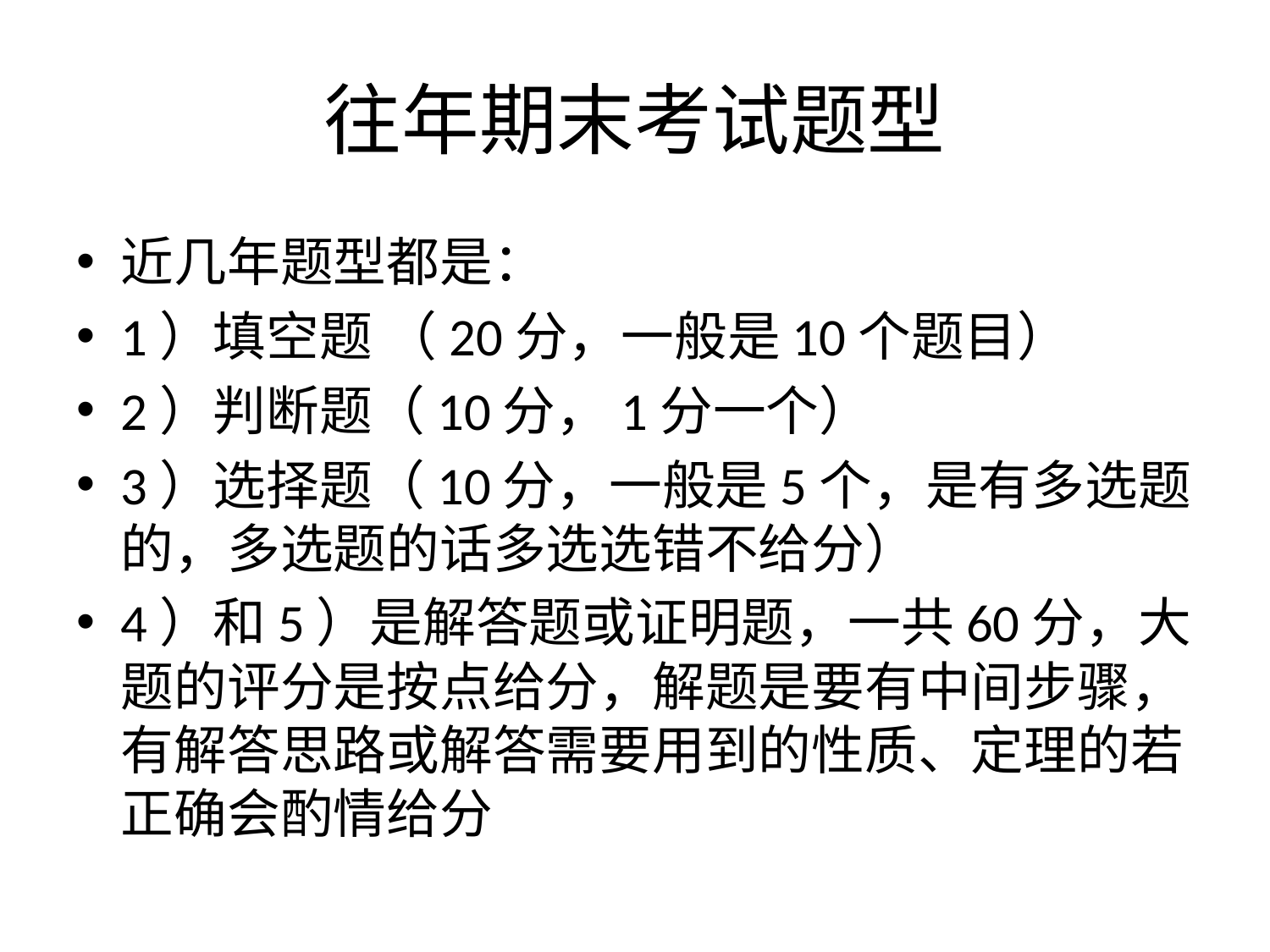

# 往年期末考试题型
近几年题型都是：
1）填空题 （20分，一般是10个题目）
2）判断题（10分，1分一个）
3）选择题（10分，一般是5个，是有多选题的，多选题的话多选选错不给分）
4）和5）是解答题或证明题，一共60分，大题的评分是按点给分，解题是要有中间步骤，有解答思路或解答需要用到的性质、定理的若正确会酌情给分